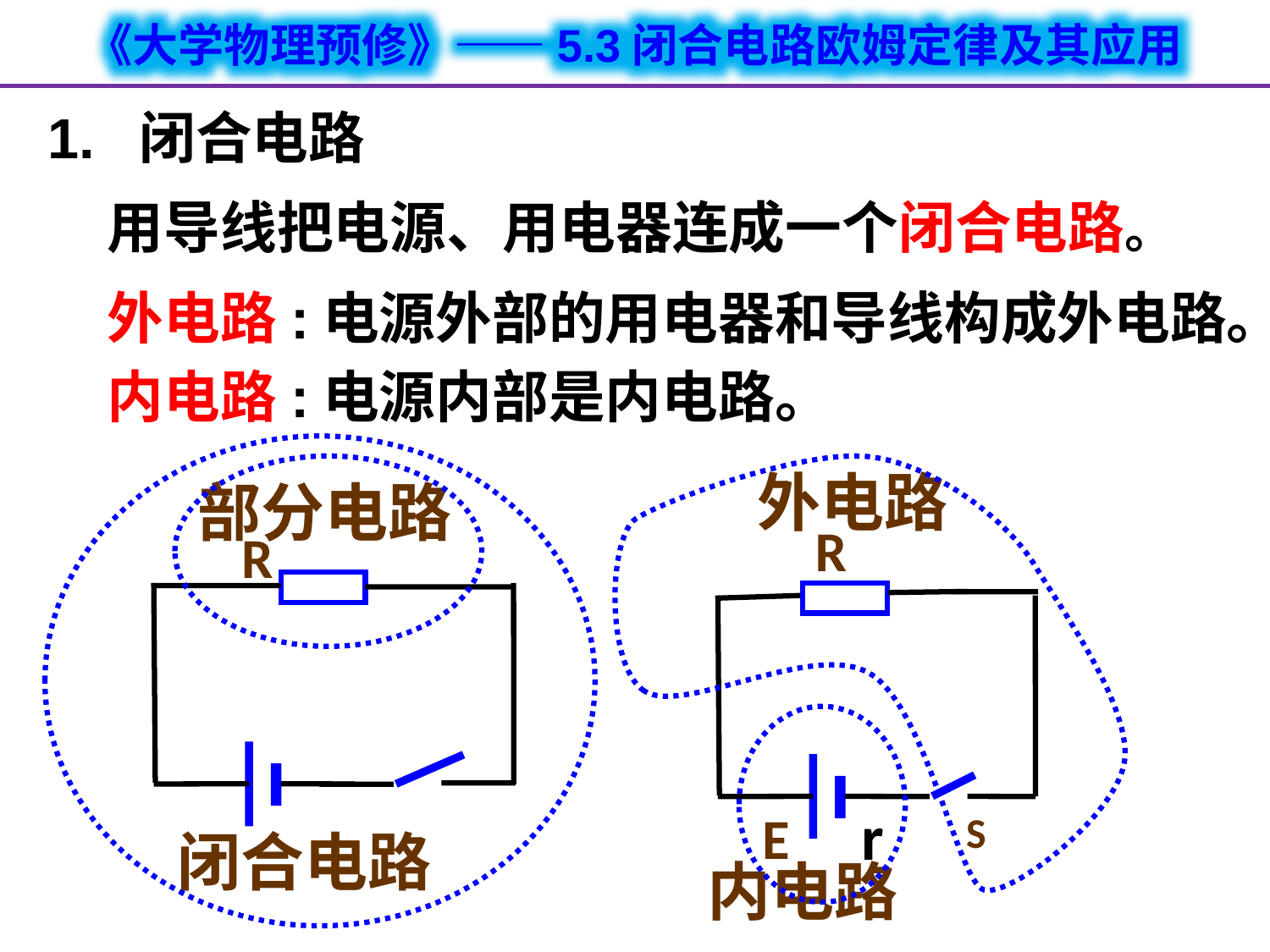

1.  闭合电路
用导线把电源、用电器连成一个闭合电路。
外电路:电源外部的用电器和导线构成外电路。
内电路:电源内部是内电路。

外电路
部分电路
R
R

S

E
r

闭合电路
内电路